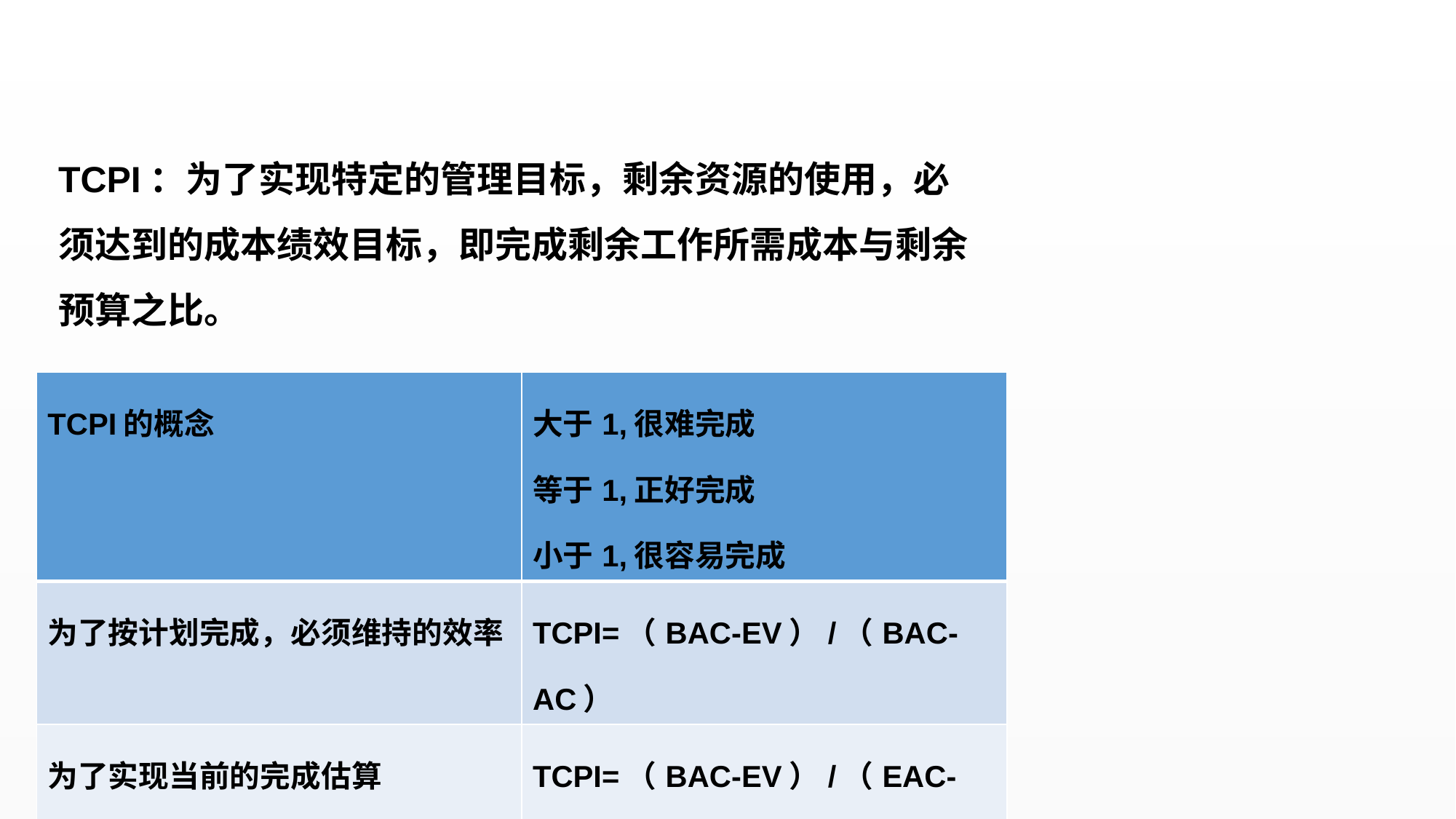

TCPI：为了实现特定的管理目标，剩余资源的使用，必须达到的成本绩效目标，即完成剩余工作所需成本与剩余预算之比。
| TCPI的概念 | 大于1,很难完成 等于1,正好完成 小于1,很容易完成 |
| --- | --- |
| 为了按计划完成，必须维持的效率 | TCPI=（BAC-EV）/（BAC-AC） |
| 为了实现当前的完成估算（EAC），必须维持的效率 | TCPI=（BAC-EV）/（EAC-AC） |